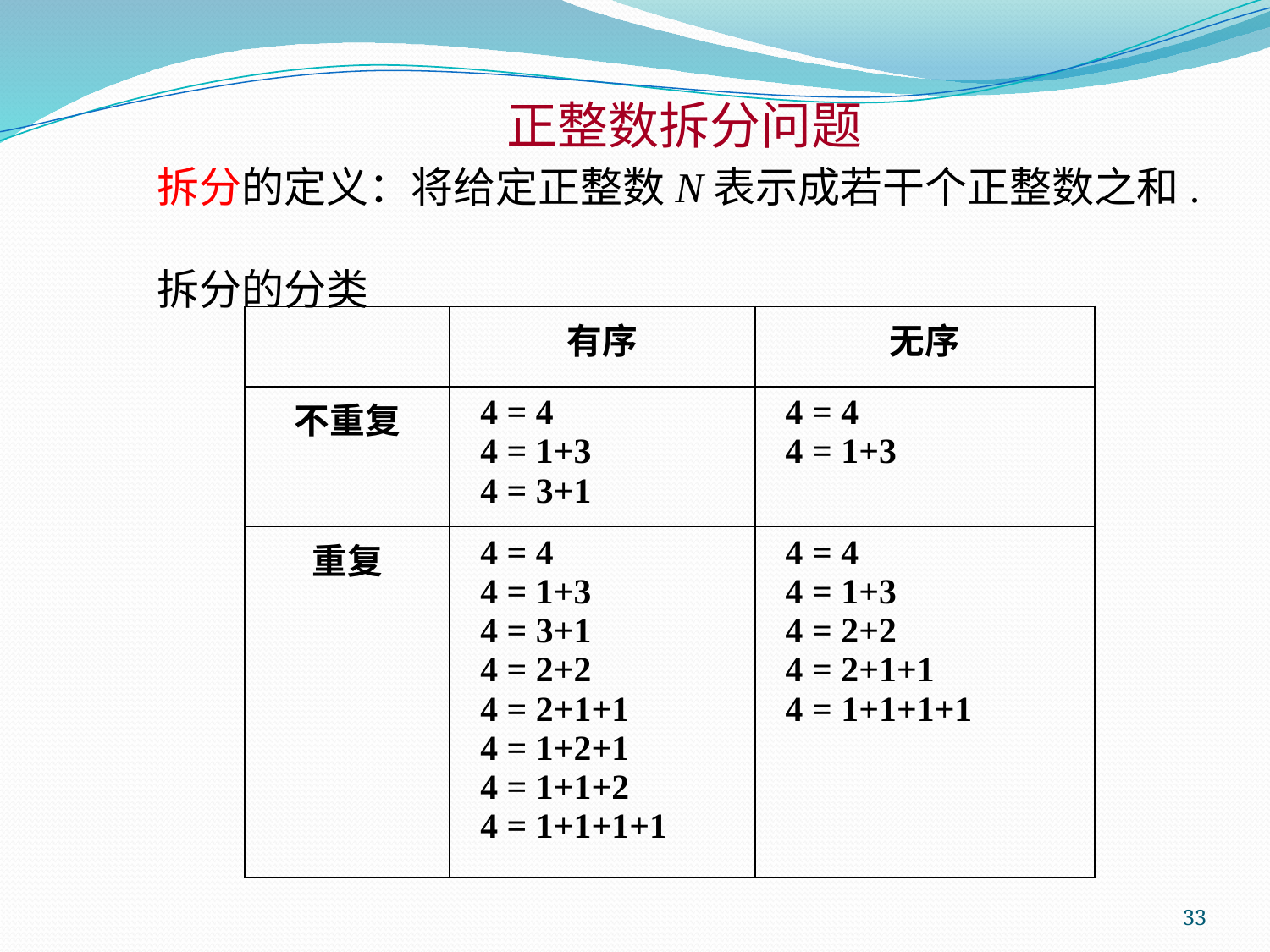

# 正整数拆分问题
拆分的定义：将给定正整数N表示成若干个正整数之和.
拆分的分类
|  | 有序 | 无序 |
| --- | --- | --- |
| 不重复 | 4 = 4 4 = 1+3 4 = 3+1 | 4 = 4 4 = 1+3 |
| 重复 | 4 = 4 4 = 1+3 4 = 3+1 4 = 2+2 4 = 2+1+1 4 = 1+2+1 4 = 1+1+2 4 = 1+1+1+1 | 4 = 4 4 = 1+3 4 = 2+2 4 = 2+1+1 4 = 1+1+1+1 |
33